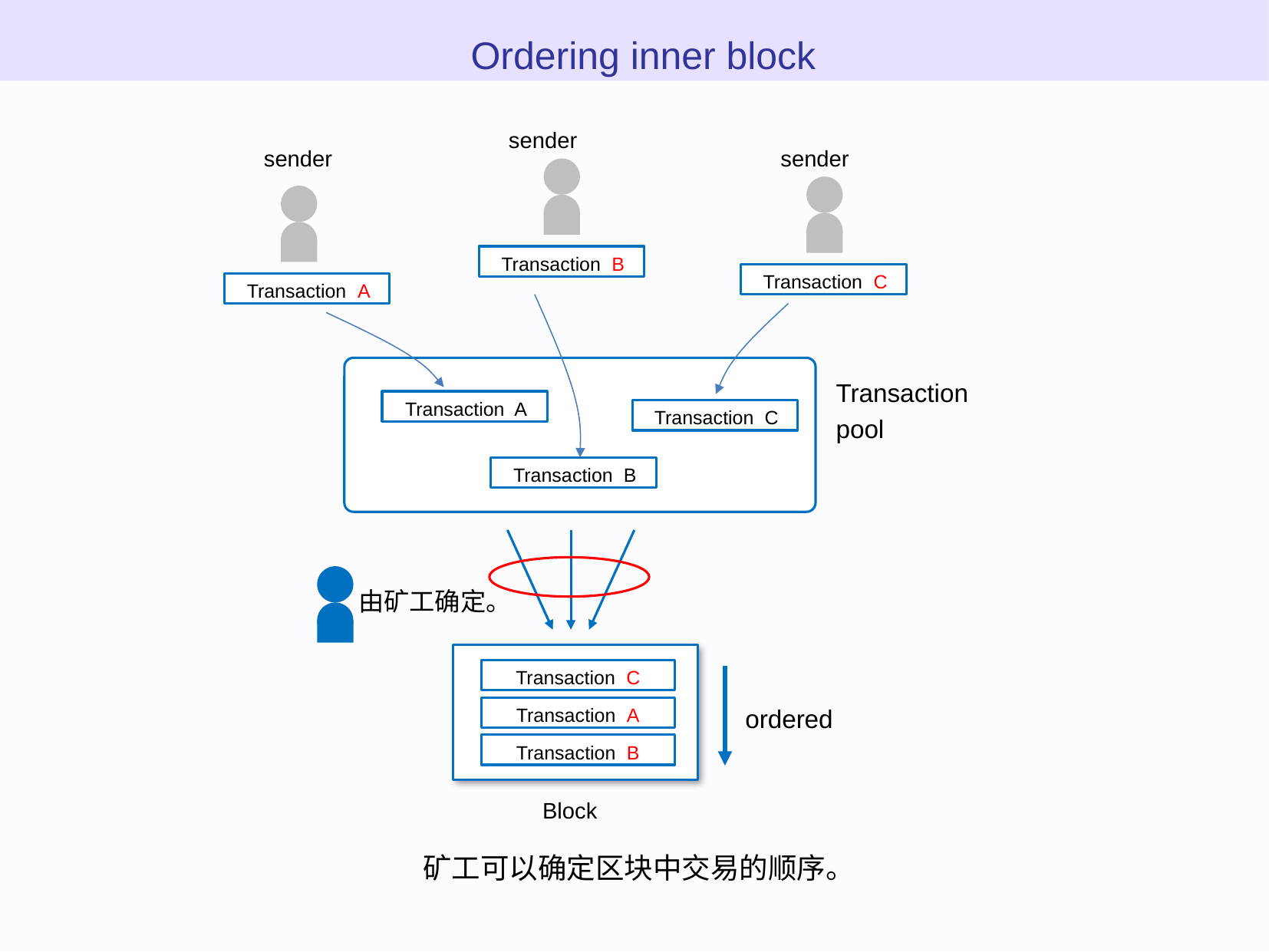

Ordering inner block
sender
sender
sender

Transaction  B

Transaction  C

Transaction  A

Transaction
pool

Transaction  A

Transaction  C

Transaction  B

由矿工确定。

Transaction  C
ordered

Transaction  A

Transaction  B
Block
矿工可以确定区块中交易的顺序。